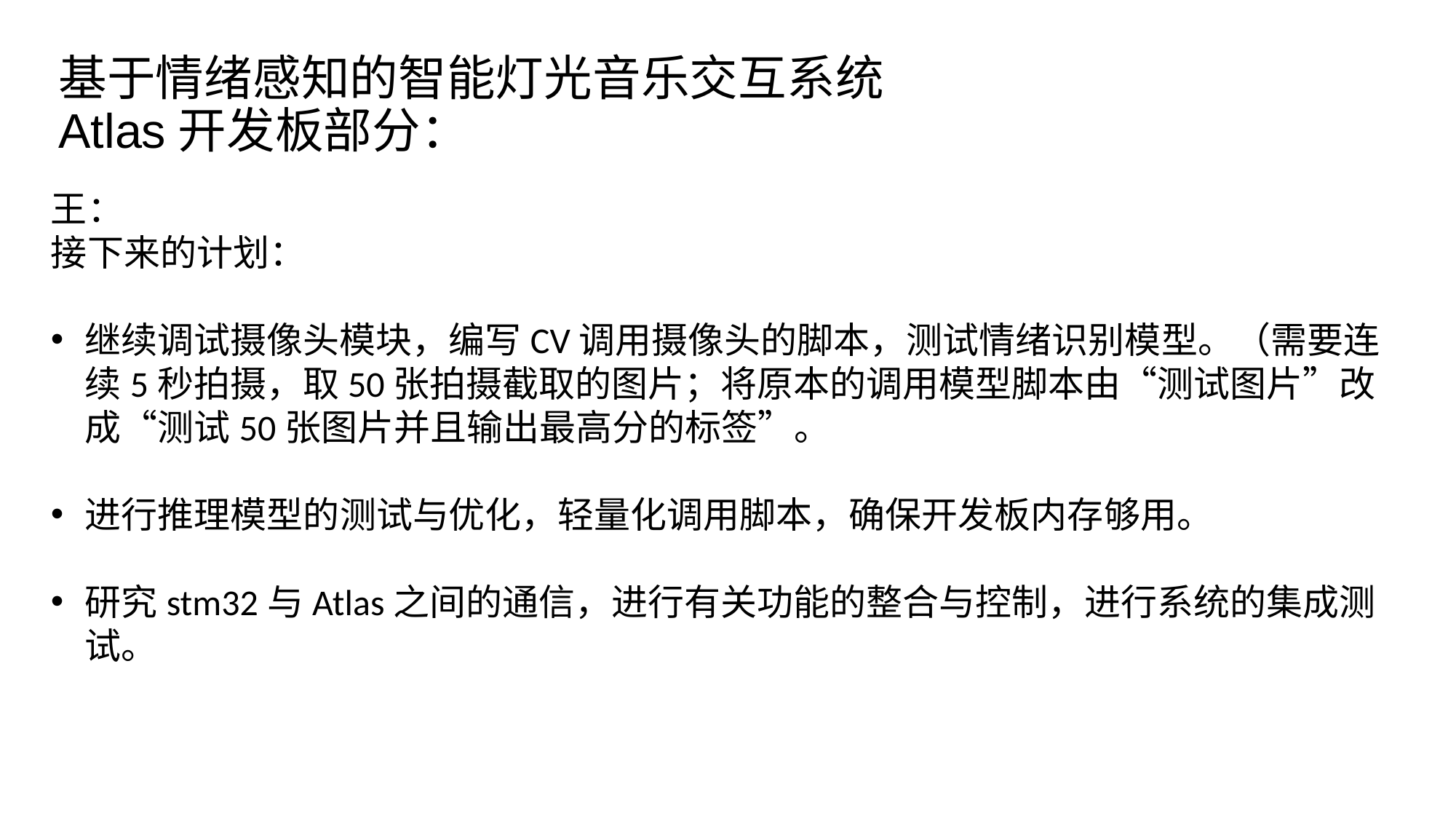

# 基于情绪感知的智能灯光音乐交互系统 Atlas开发板部分：
王：
接下来的计划：

继续调试摄像头模块，编写CV调用摄像头的脚本，测试情绪识别模型。（需要连续5秒拍摄，取50张拍摄截取的图片；将原本的调用模型脚本由“测试图片”改成“测试50张图片并且输出最高分的标签”。

进行推理模型的测试与优化，轻量化调用脚本，确保开发板内存够用。

研究stm32与Atlas之间的通信，进行有关功能的整合与控制，进行系统的集成测试。